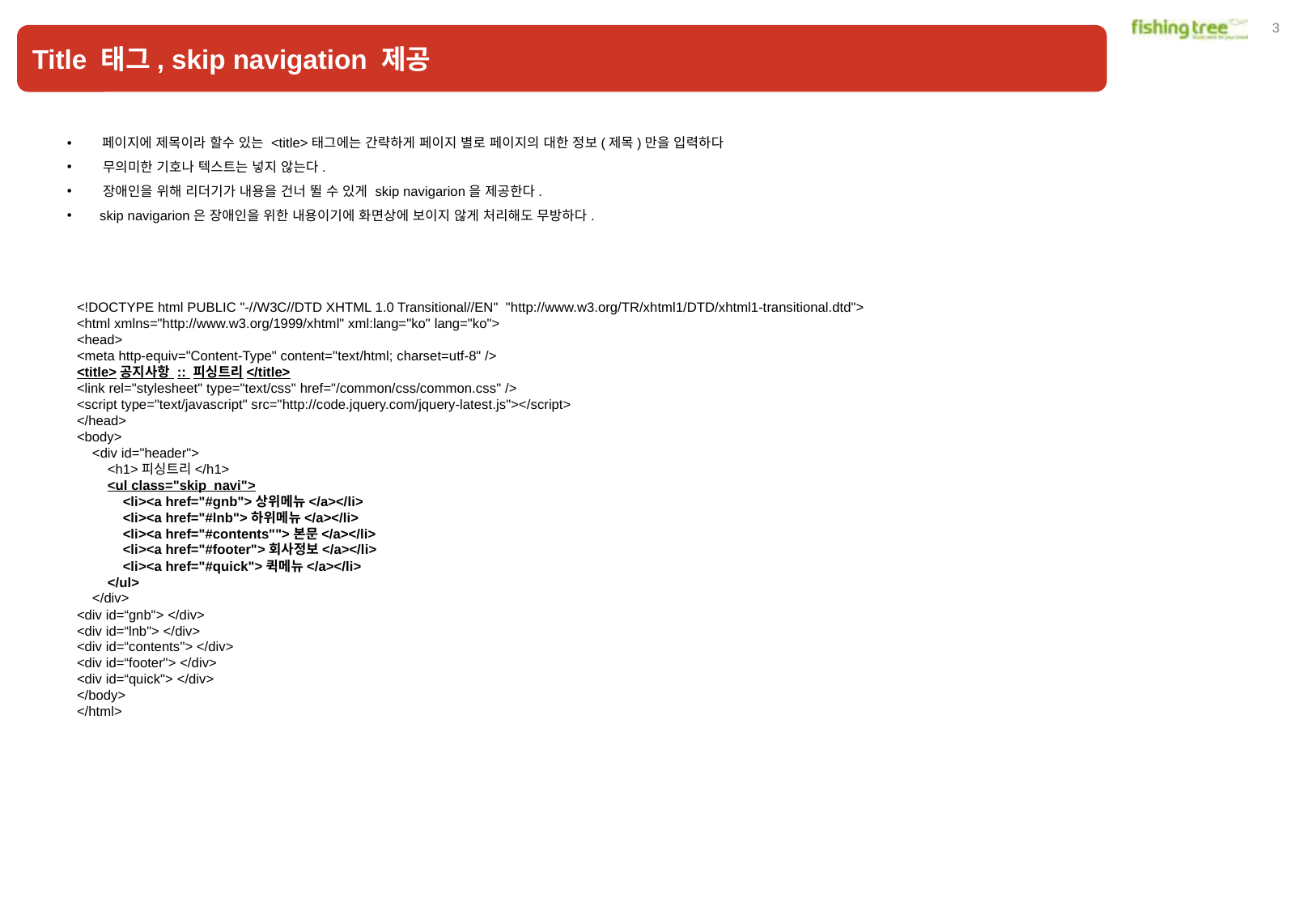

Title 태그, skip navigation 제공
 페이지에 제목이라 할수 있는 <title>태그에는 간략하게 페이지 별로 페이지의 대한 정보(제목)만을 입력하다
 무의미한 기호나 텍스트는 넣지 않는다.
 장애인을 위해 리더기가 내용을 건너 뛸 수 있게 skip navigarion을 제공한다.
 skip navigarion은 장애인을 위한 내용이기에 화면상에 보이지 않게 처리해도 무방하다.
<!DOCTYPE html PUBLIC "-//W3C//DTD XHTML 1.0 Transitional//EN"  "http://www.w3.org/TR/xhtml1/DTD/xhtml1-transitional.dtd">
<html xmlns="http://www.w3.org/1999/xhtml" xml:lang="ko" lang="ko">
<head>
<meta http-equiv="Content-Type" content="text/html; charset=utf-8" />
<title>공지사항 :: 피싱트리</title>
<link rel="stylesheet" type="text/css" href="/common/css/common.css" />
<script type="text/javascript" src="http://code.jquery.com/jquery-latest.js"></script>
</head>
<body>
    <div id="header">
        <h1>피싱트리</h1>
        <ul class="skip_navi">
            <li><a href="#gnb">상위메뉴</a></li>
            <li><a href="#lnb">하위메뉴</a></li>
            <li><a href="#contents"">본문</a></li>
            <li><a href="#footer">회사정보</a></li>
            <li><a href="#quick">퀵메뉴</a></li>
        </ul>
    </div>
<div id=“gnb"> </div>
<div id=“lnb"> </div>
<div id=“contents"> </div>
<div id=“footer"> </div>
<div id=“quick"> </div>
</body>
</html>